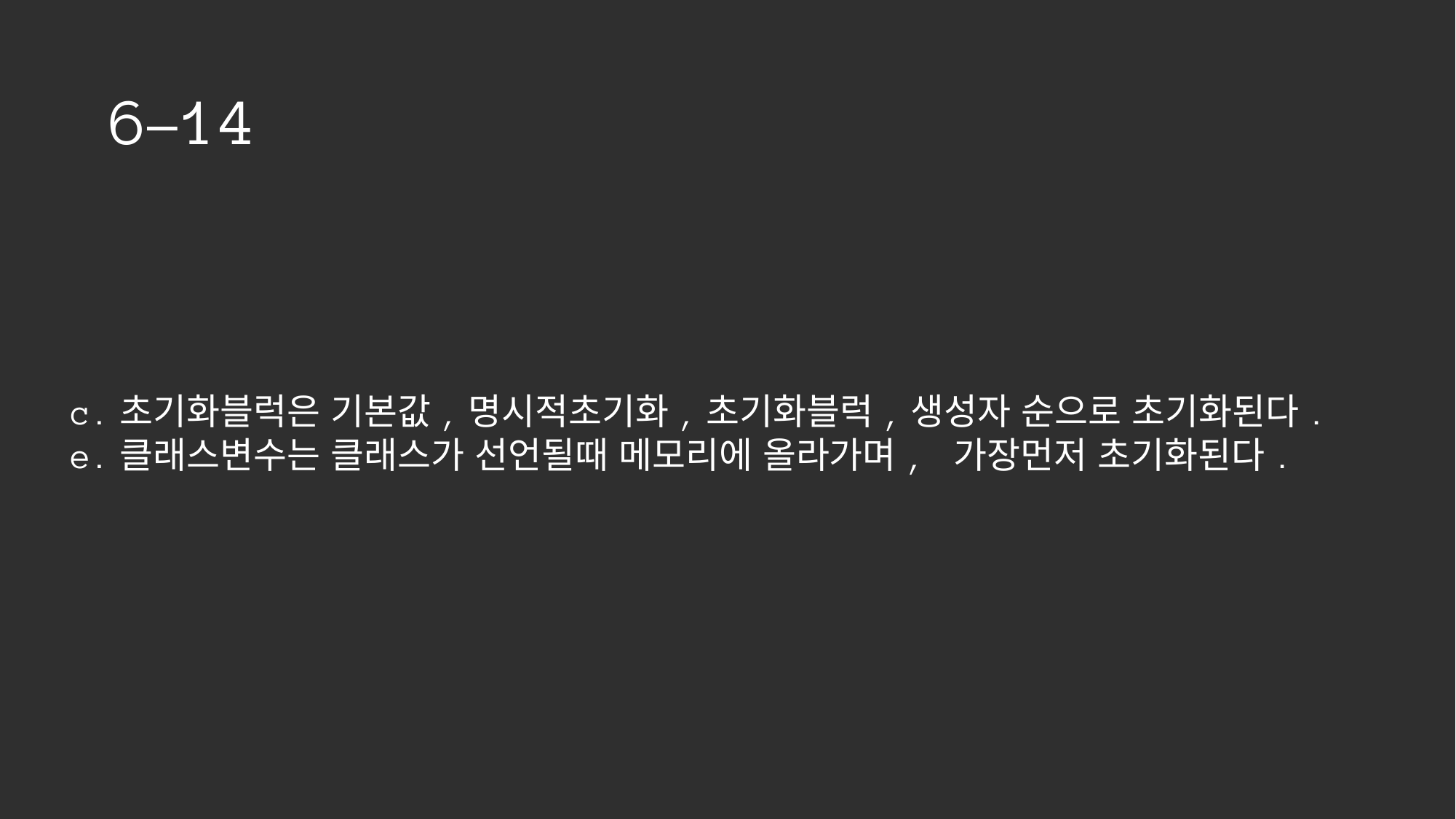

# 6-14
c.초기화블럭은 기본값,명시적초기화,초기화블럭,생성자 순으로 초기화된다.
e.클래스변수는 클래스가 선언될때 메모리에 올라가며, 가장먼저 초기화된다.